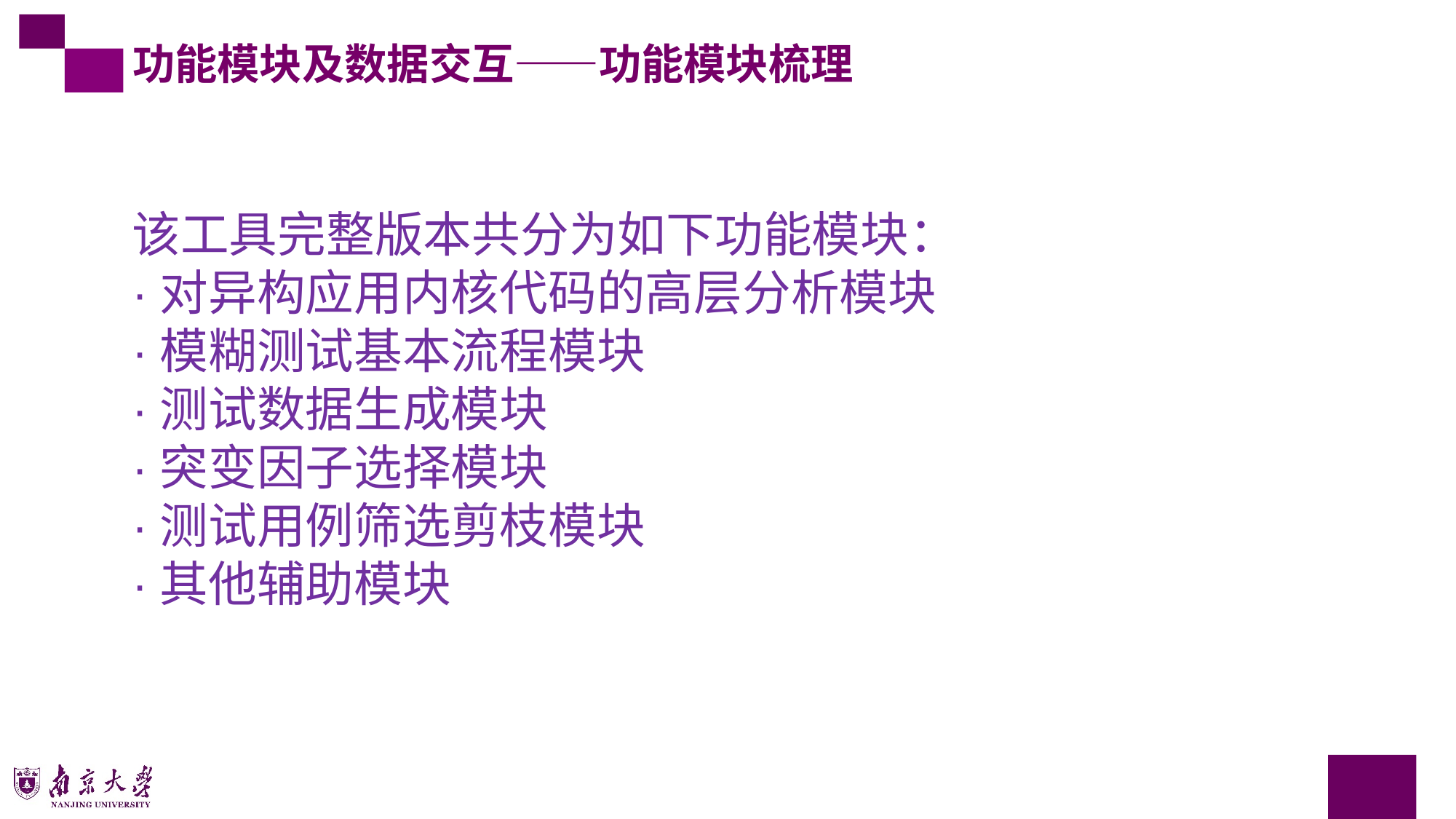

功能模块及数据交互——功能模块梳理
该工具完整版本共分为如下功能模块：
·对异构应用内核代码的高层分析模块
·模糊测试基本流程模块
·测试数据生成模块
·突变因子选择模块
·测试用例筛选剪枝模块
·其他辅助模块
12